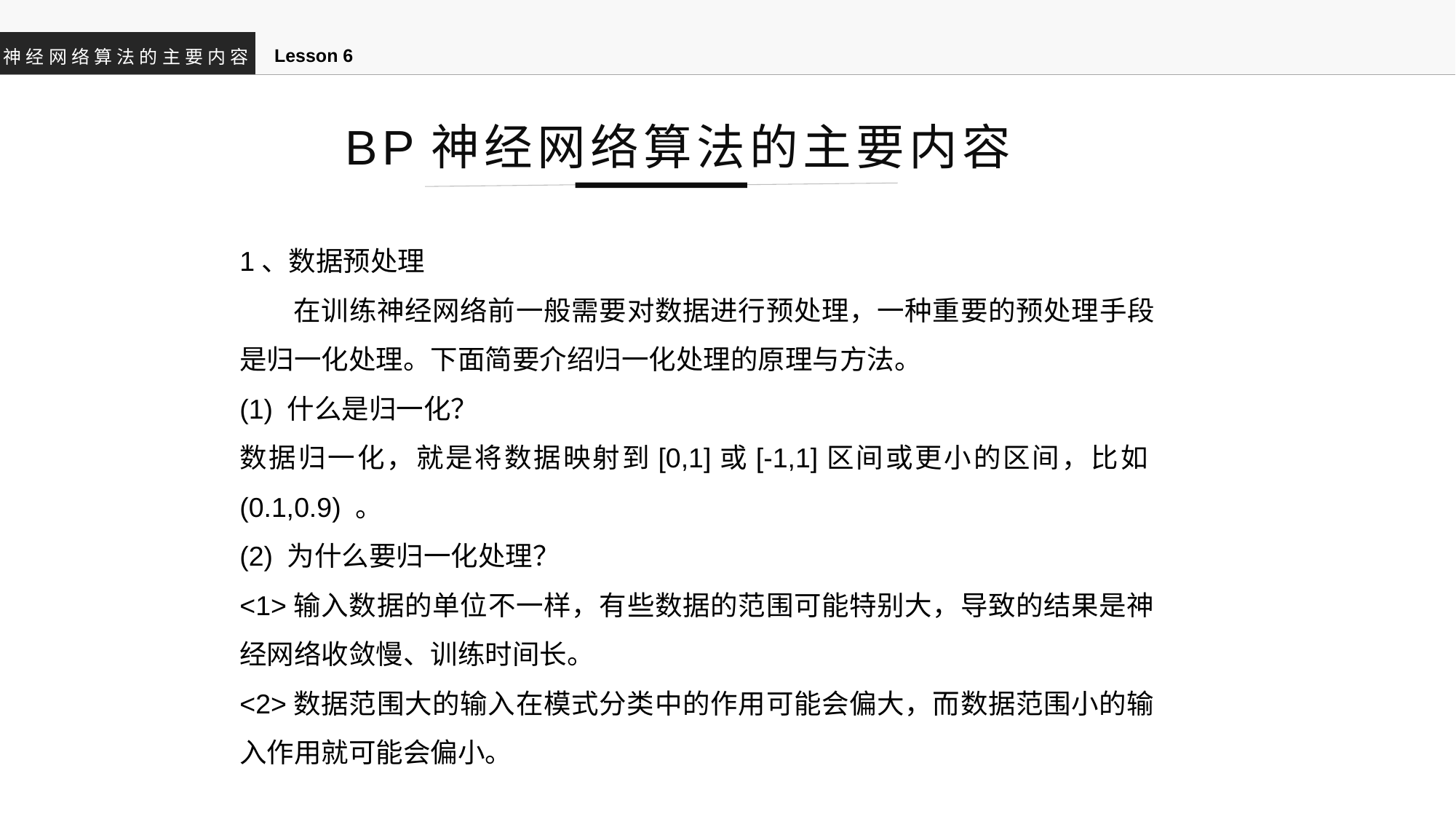

Lesson 6
神经网络算法的主要内容
BP神经网络算法的主要内容

1、数据预处理
       在训练神经网络前一般需要对数据进行预处理，一种重要的预处理手段是归一化处理。下面简要介绍归一化处理的原理与方法。
(1) 什么是归一化？
数据归一化，就是将数据映射到[0,1]或[-1,1]区间或更小的区间，比如(0.1,0.9) 。
(2) 为什么要归一化处理？
<1>输入数据的单位不一样，有些数据的范围可能特别大，导致的结果是神经网络收敛慢、训练时间长。
<2>数据范围大的输入在模式分类中的作用可能会偏大，而数据范围小的输入作用就可能会偏小。